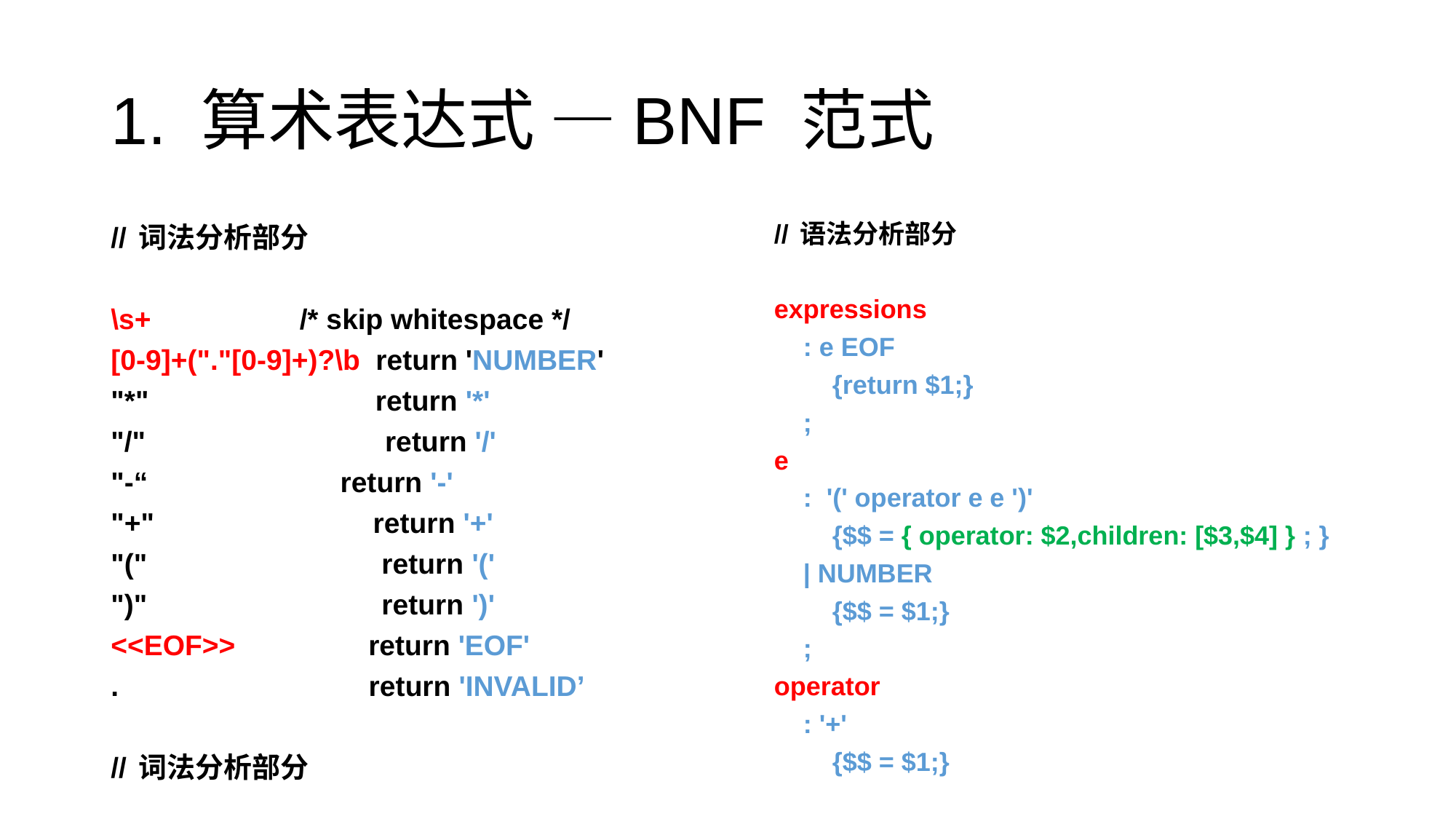

# 1. 算术表达式 —BNF 范式
// 语法分析部分

expressions
    : e EOF
        {return $1;}
    ;
e
    :  '(' operator e e ')'
        {$$ = { operator: $2,children: [$3,$4] } ; }
    | NUMBER
        {$$ = $1;}
    ;
operator
    : '+'
        {$$ = $1;}
// 词法分析部分

\s+                   /* skip whitespace */
[0-9]+("."[0-9]+)?\b  return 'NUMBER'
"*"                             return '*'
"/"                   	       return '/'
"-“	                    return '-'
"+"                            return '+'
"("                              return '('
")"                              return ')'
<<EOF>>                 return 'EOF'
.                                return 'INVALID’

// 词法分析部分